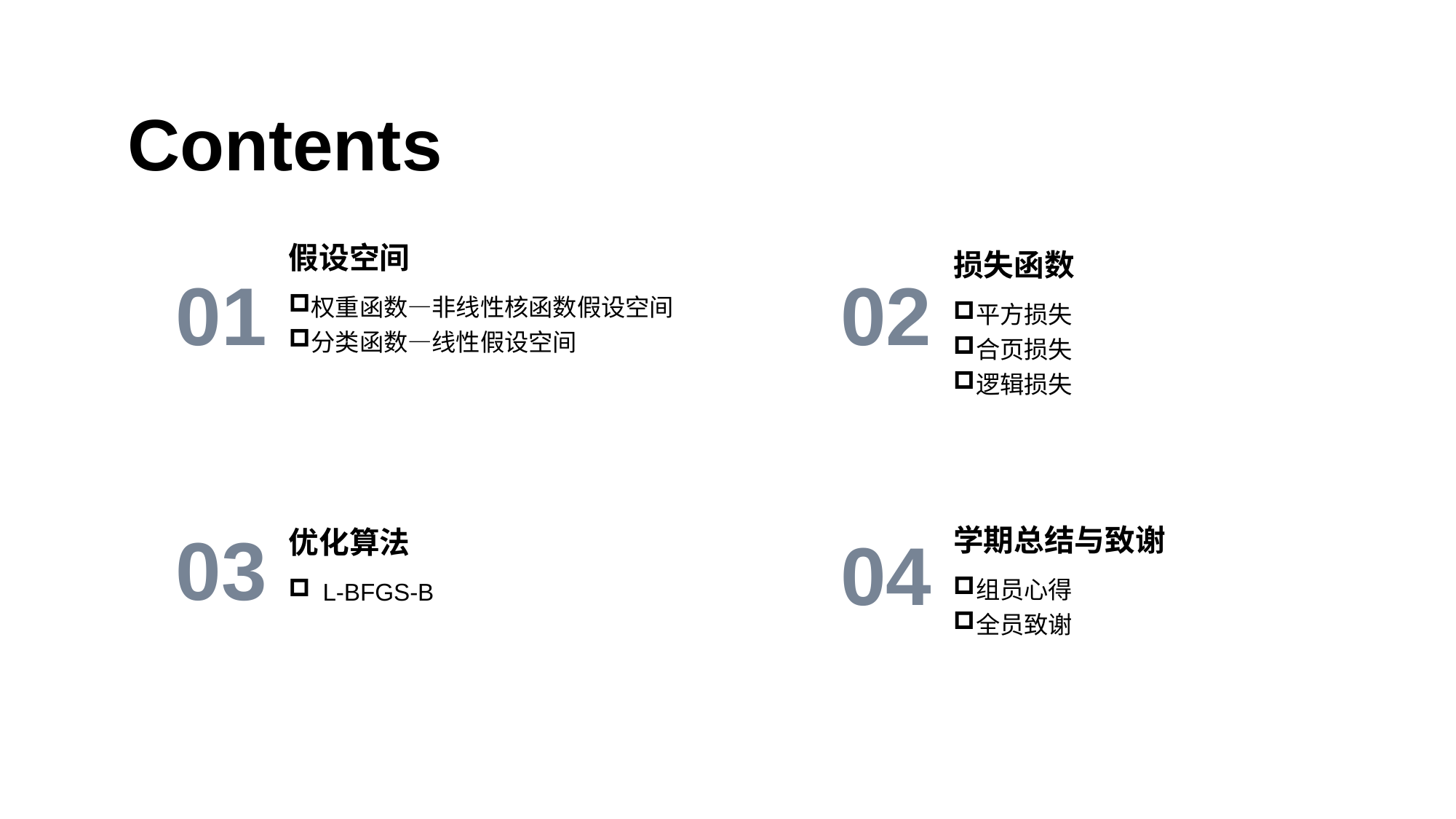

Contents

损失函数
假设空间
01
02
权重函数—非线性核函数假设空间
分类函数—线性假设空间

平方损失
合页损失
逻辑损失
03
04
优化算法
学期总结与致谢
组员心得
全员致谢
L-BFGS-B